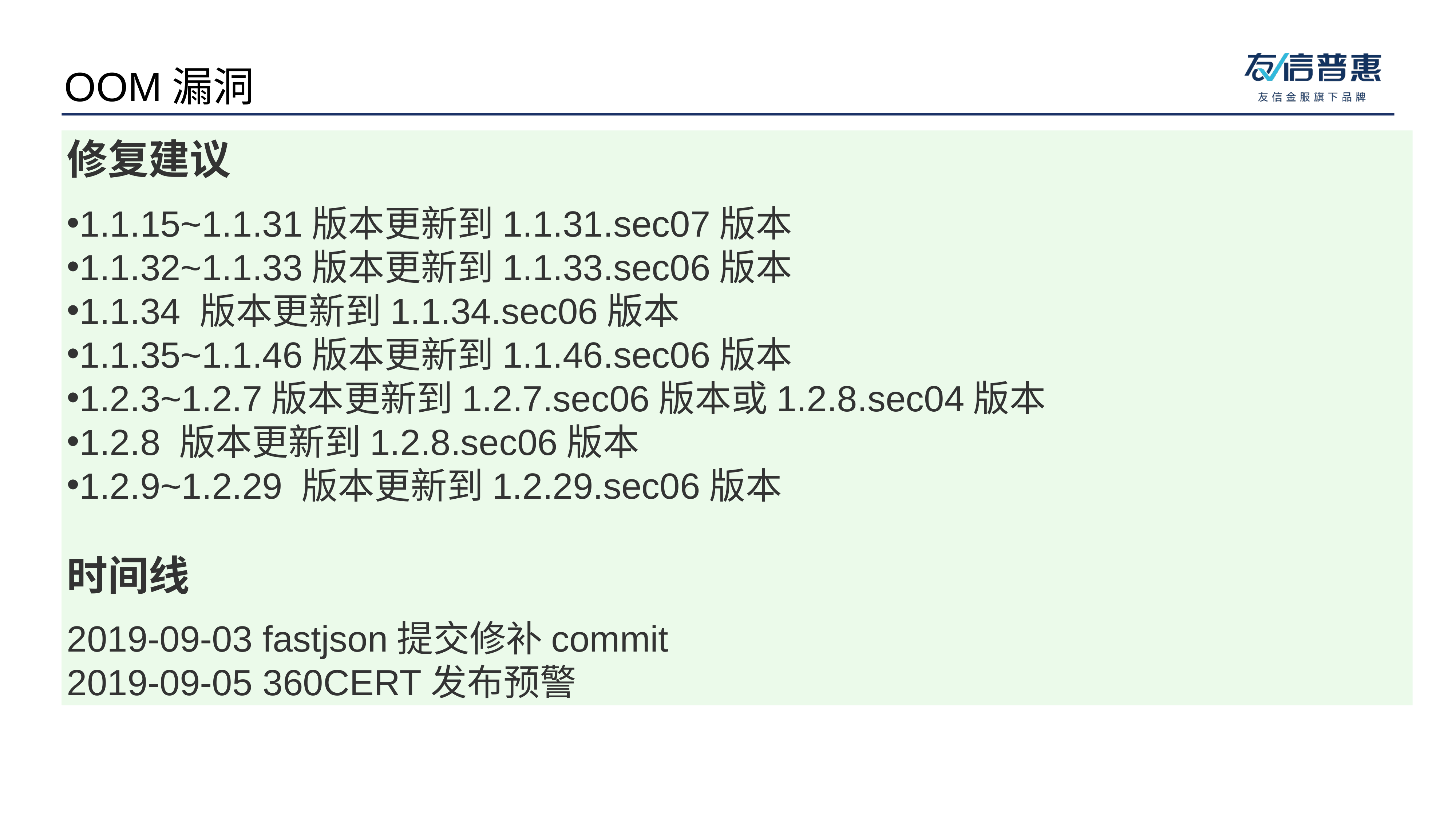

OOM漏洞
修复建议

1.1.15~1.1.31版本更新到1.1.31.sec07版本
1.1.32~1.1.33版本更新到1.1.33.sec06版本
1.1.34 版本更新到1.1.34.sec06版本
1.1.35~1.1.46版本更新到1.1.46.sec06版本
1.2.3~1.2.7版本更新到1.2.7.sec06版本或1.2.8.sec04版本
1.2.8 版本更新到1.2.8.sec06版本
1.2.9~1.2.29 版本更新到1.2.29.sec06版本

时间线

2019-09-03 fastjson提交修补commit
2019-09-05 360CERT发布预警